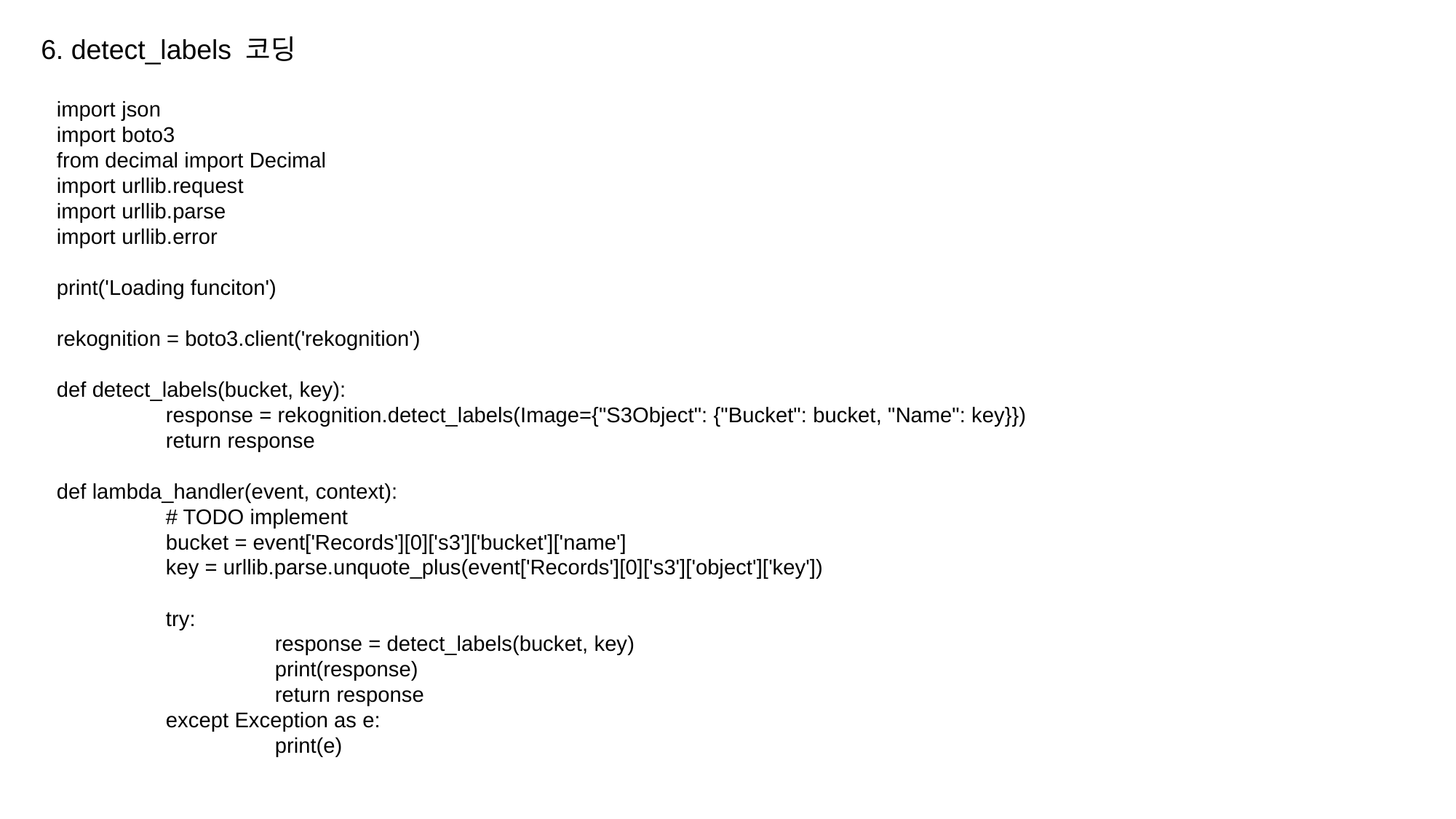

6. detect_labels 코딩
import json
import boto3
from decimal import Decimal
import urllib.request
import urllib.parse
import urllib.error

print('Loading funciton')

rekognition = boto3.client('rekognition')

def detect_labels(bucket, key):
	response = rekognition.detect_labels(Image={"S3Object": {"Bucket": bucket, "Name": key}})
	return response

def lambda_handler(event, context):
	# TODO implement
	bucket = event['Records'][0]['s3']['bucket']['name']
	key = urllib.parse.unquote_plus(event['Records'][0]['s3']['object']['key'])

	try:
		response = detect_labels(bucket, key)
		print(response)
		return response
	except Exception as e:
		print(e)